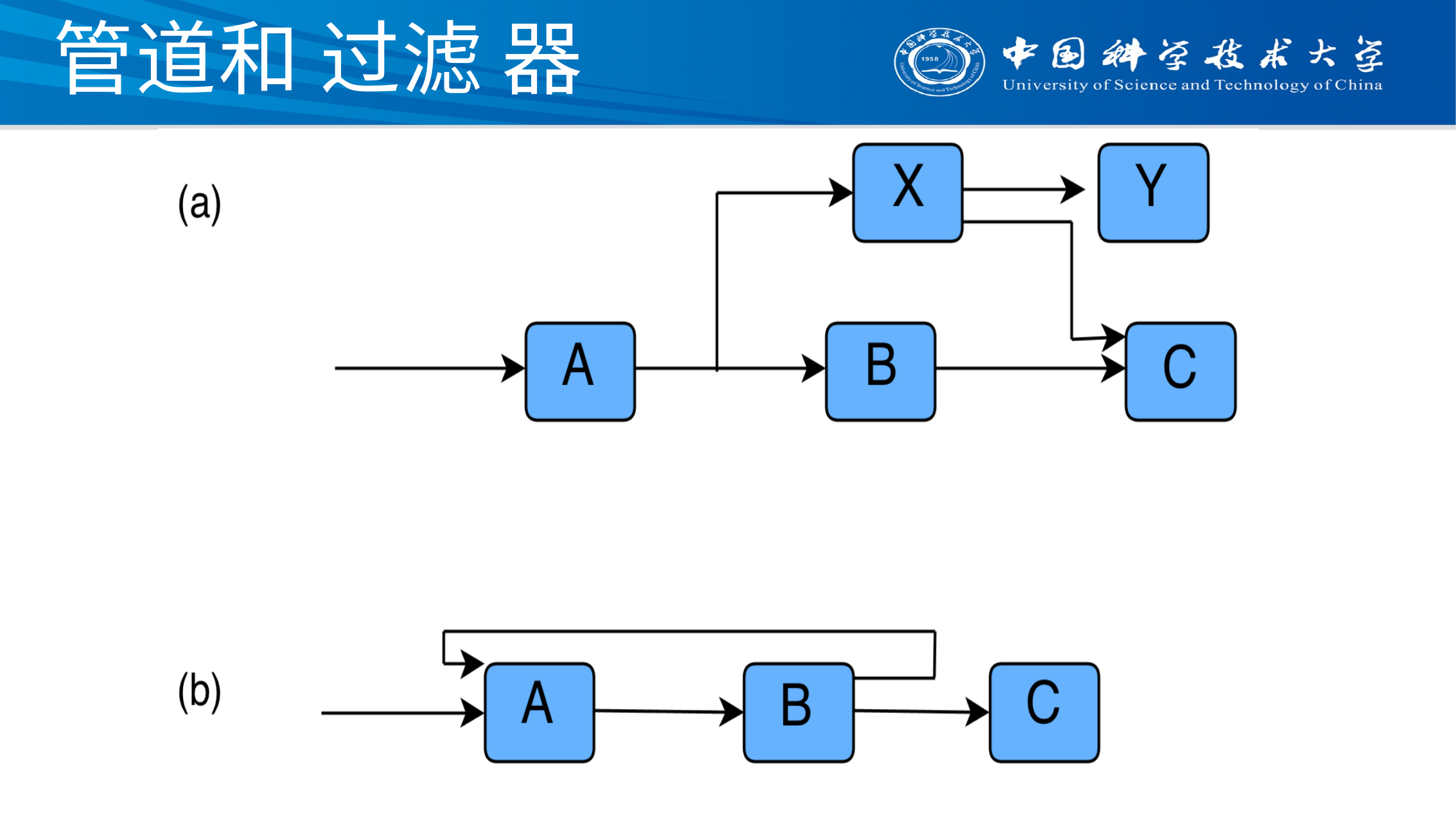

# 管道和 过滤 器

图：管和 过滤 器风格